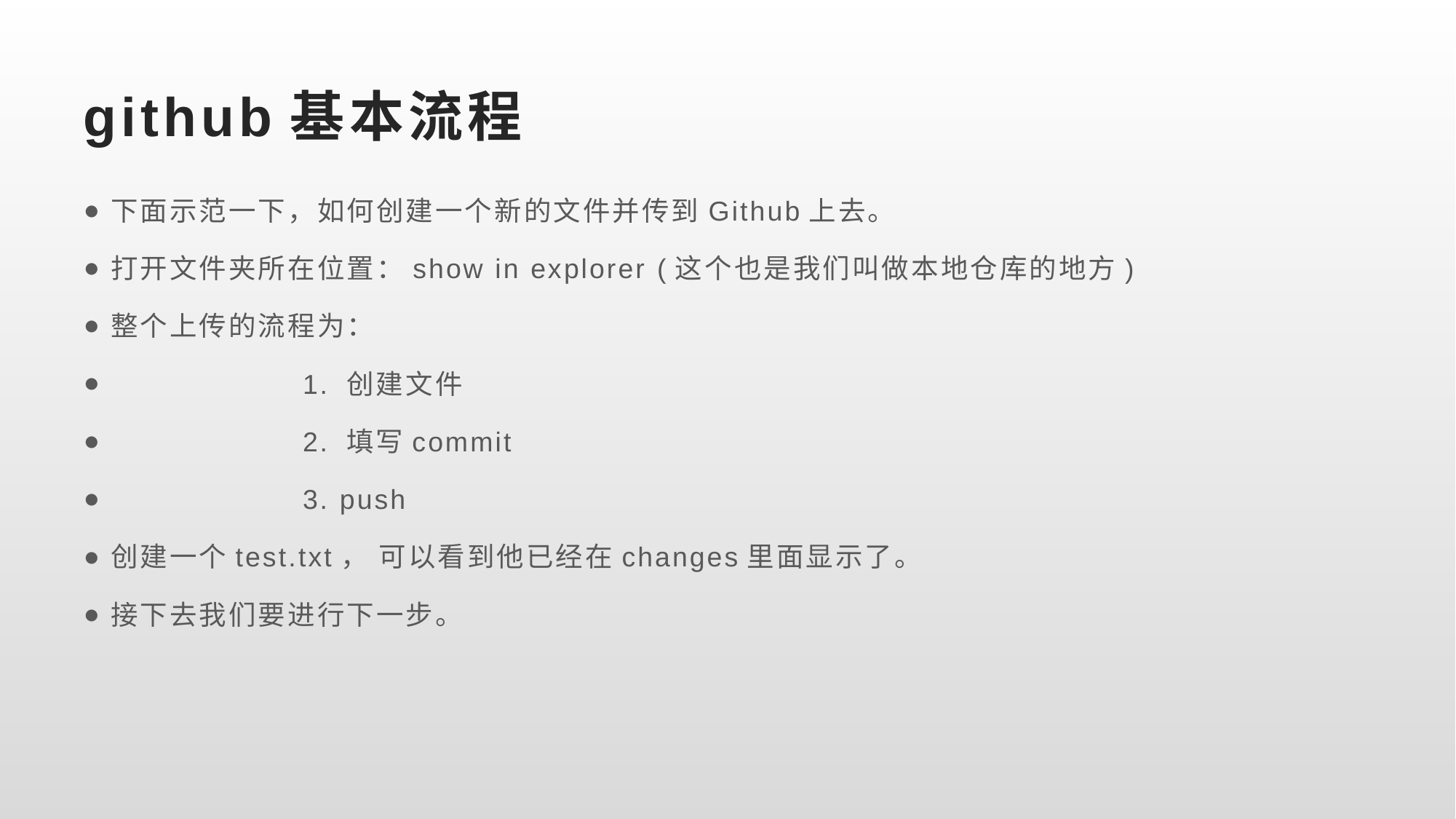

# github基本流程
下面示范一下，如何创建一个新的文件并传到Github上去。
打开文件夹所在位置：show in explorer (这个也是我们叫做本地仓库的地方)
整个上传的流程为：
	1. 创建文件
	2. 填写commit
	3. push
创建一个test.txt， 可以看到他已经在changes里面显示了。
接下去我们要进行下一步。